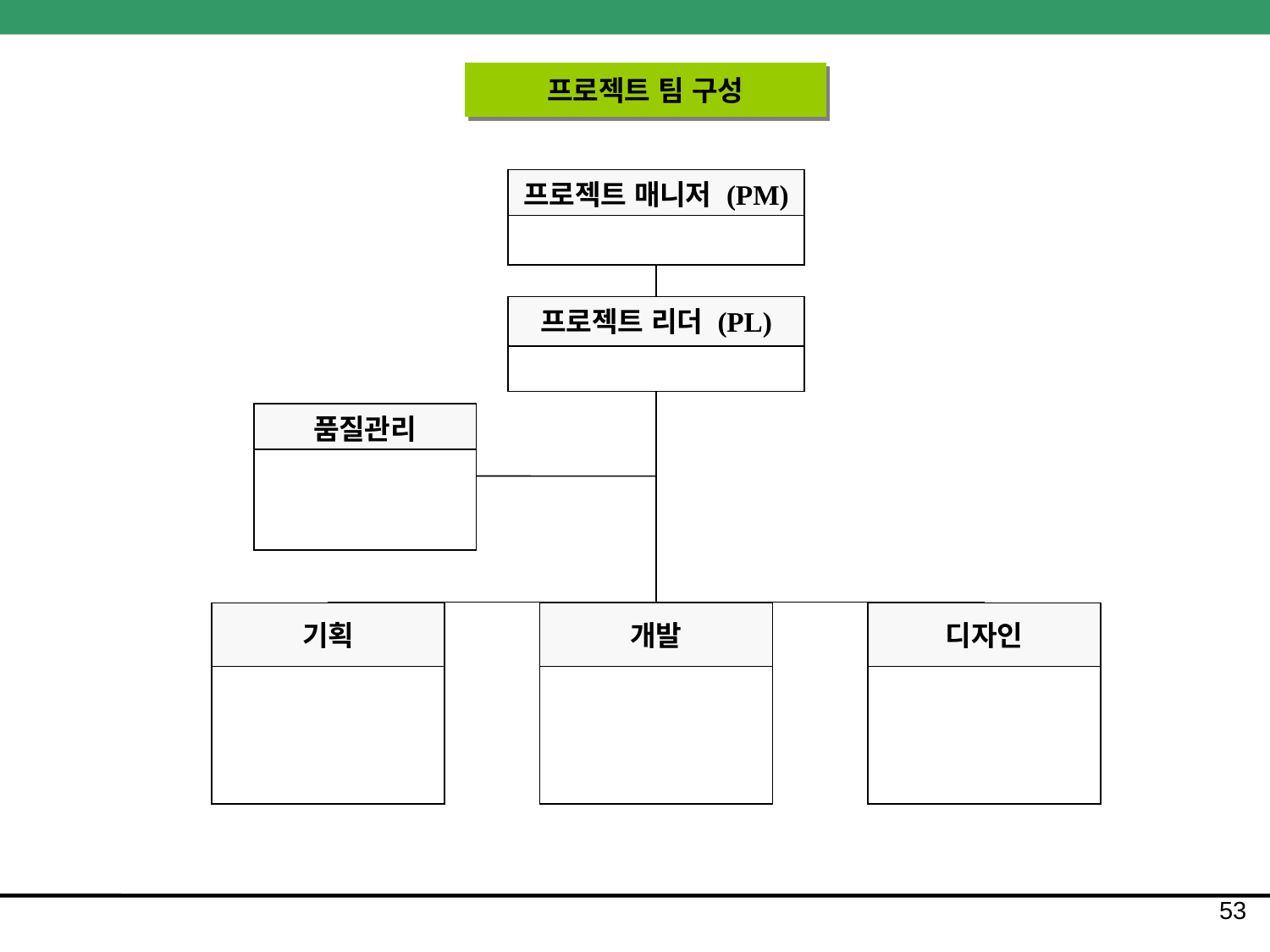

프로젝트 팀 구성
프로젝트 매니저 (PM)

프로젝트 리더 (PL)

품질관리

기획
개발
디자인

53